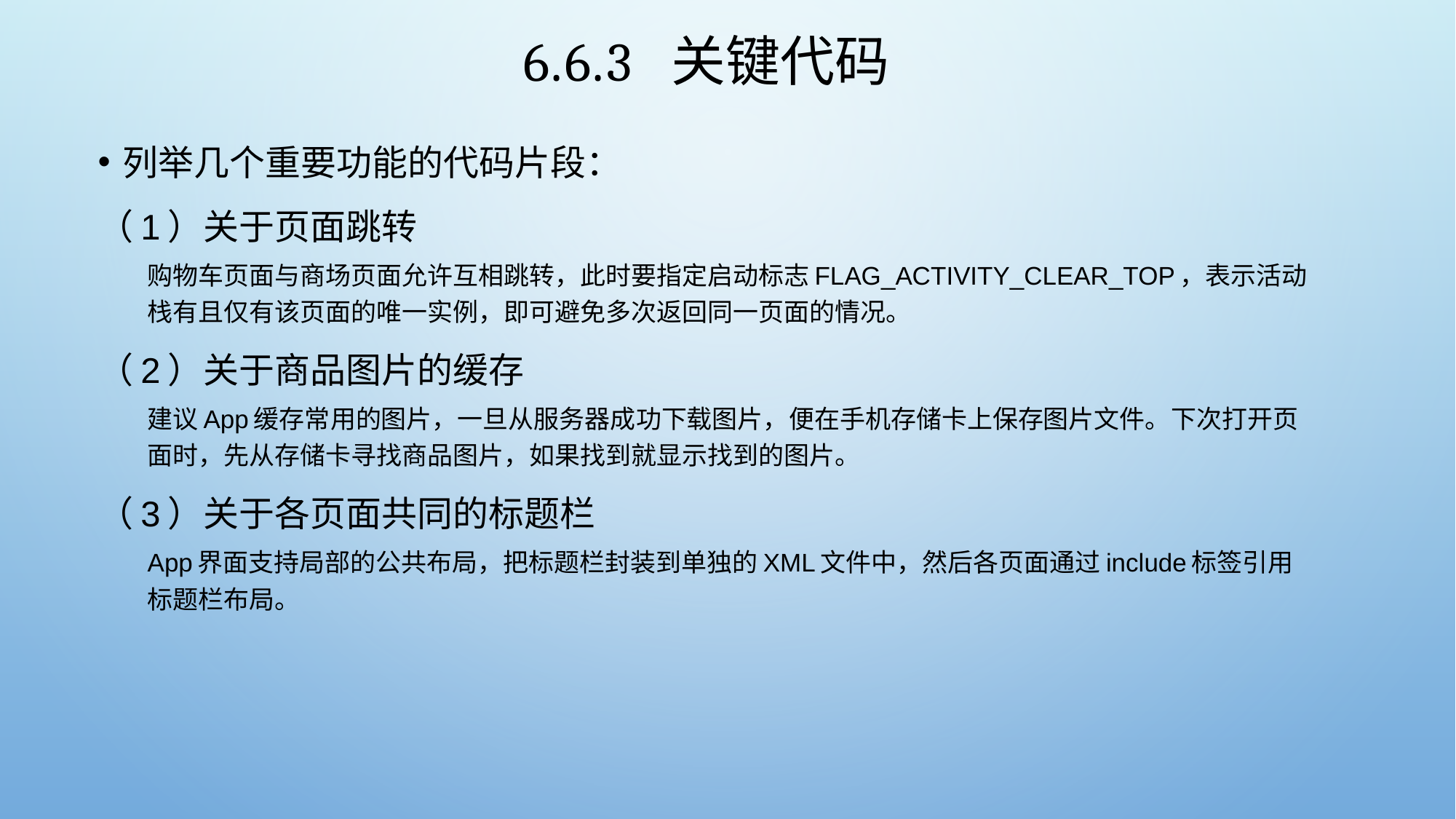

# 6.6.3  关键代码
列举几个重要功能的代码片段：
（1）关于页面跳转
购物车页面与商场页面允许互相跳转，此时要指定启动标志FLAG_ACTIVITY_CLEAR_TOP，表示活动栈有且仅有该页面的唯一实例，即可避免多次返回同一页面的情况。
（2）关于商品图片的缓存
建议App缓存常用的图片，一旦从服务器成功下载图片，便在手机存储卡上保存图片文件。下次打开页面时，先从存储卡寻找商品图片，如果找到就显示找到的图片。
（3）关于各页面共同的标题栏
App界面支持局部的公共布局，把标题栏封装到单独的XML文件中，然后各页面通过include标签引用标题栏布局。